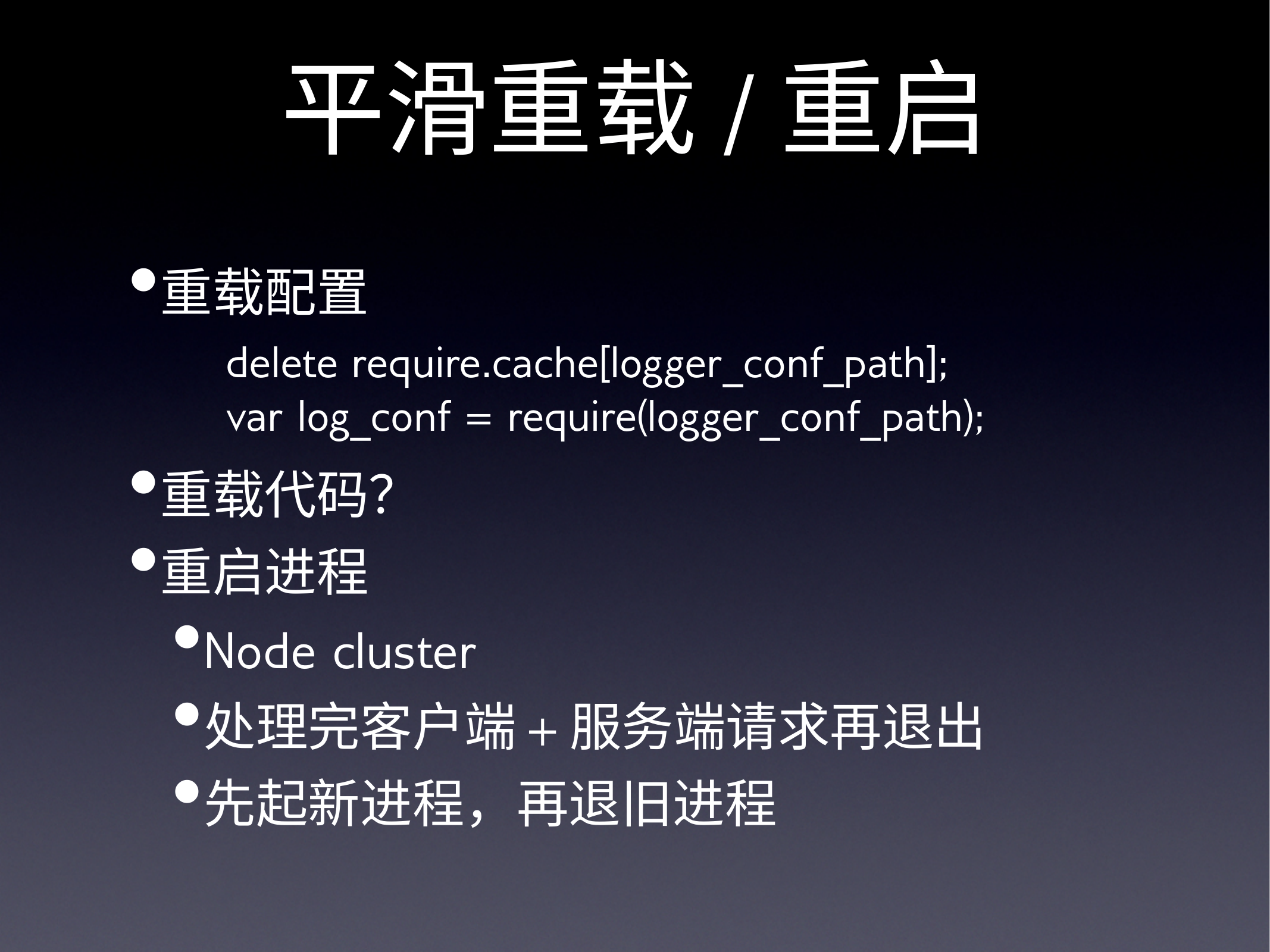

# 平滑重载/重启
重载配置
重载代码？
重启进程
Node cluster
处理完客户端+服务端请求再退出
先起新进程，再退旧进程
delete require.cache[logger_conf_path];
var log_conf = require(logger_conf_path);